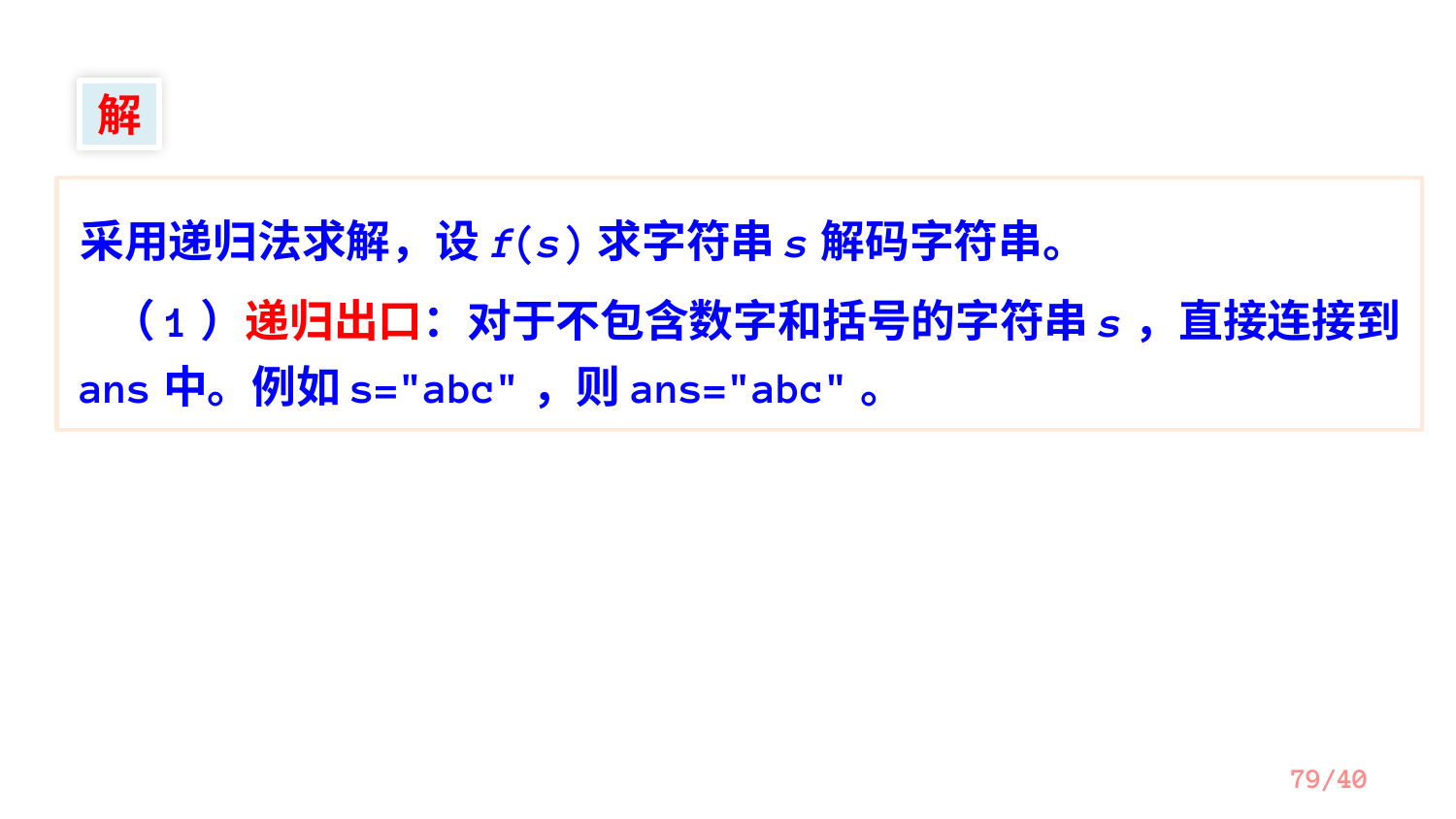

解
采用递归法求解，设f(s)求字符串s解码字符串。
  （1）递归出口：对于不包含数字和括号的字符串s，直接连接到ans中。例如s="abc"，则ans="abc"。
79/40